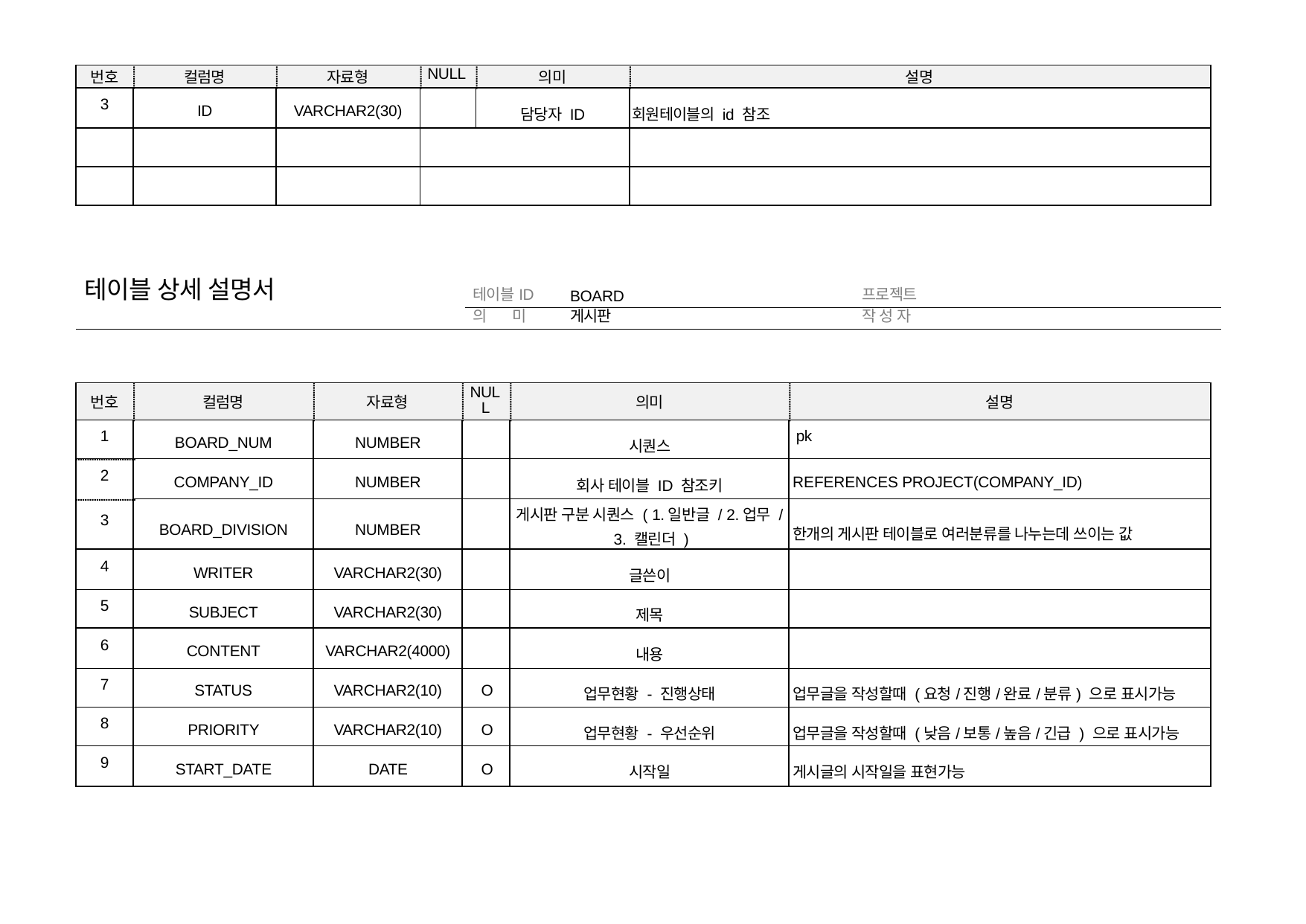

| 번호 | 컬럼명 | 자료형 | NULL | 의미 | 설명 |
| --- | --- | --- | --- | --- | --- |
| 3 | ID | VARCHAR2(30) |  | 담당자 ID | 회원테이블의 id 참조 |
|  |  |  |  |  |  |
|  |  |  |  |  |  |

| 테이블 상세 설명서 | 테이블ID | BOARD | 프로젝트 |
| --- | --- | --- | --- |
|  | 의 미 | 게시판 | 작 성 자 |

| 번호 | 컬럼명 | 자료형 | NUL L | 의미 | 설명 |
| --- | --- | --- | --- | --- | --- |
| 1 | BOARD\_NUM | NUMBER |  | 시퀀스 | pk |
| 2 | COMPANY\_ID | NUMBER |  | 회사 테이블 ID 참조키 | REFERENCES PROJECT(COMPANY\_ID) |
| 3 | BOARD\_DIVISION | NUMBER |  | 게시판 구분 시퀀스 ( 1.일반글 / 2.업무 / 3. 캘린더 ) | 한개의 게시판 테이블로 여러분류를 나누는데 쓰이는 값 |
| 4 | WRITER | VARCHAR2(30) |  | 글쓴이 |  |
| 5 | SUBJECT | VARCHAR2(30) |  | 제목 |  |
| 6 | CONTENT | VARCHAR2(4000) |  | 내용 |  |
| 7 | STATUS | VARCHAR2(10) | O | 업무현황 - 진행상태 | 업무글을 작성할때 (요청/진행/완료/분류) 으로 표시가능 |
| 8 | PRIORITY | VARCHAR2(10) | O | 업무현황 - 우선순위 | 업무글을 작성할때 (낮음/보통/높음/긴급 ) 으로 표시가능 |
| 9 | START\_DATE | DATE | O | 시작일 | 게시글의 시작일을 표현가능 |